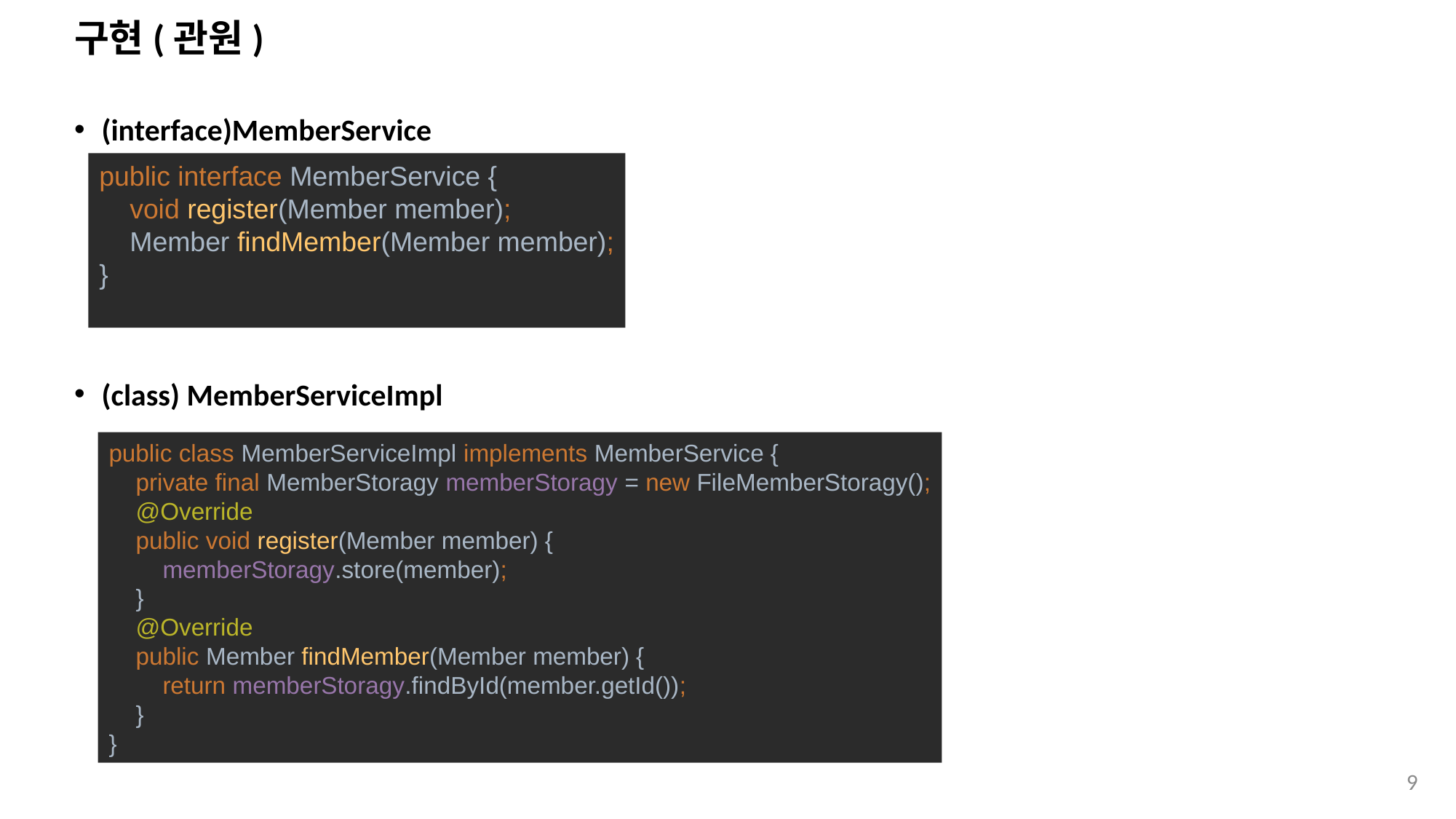

# 구현(관원)
(interface)MemberService

(class) MemberServiceImpl
public interface MemberService {
    void register(Member member);
    Member findMember(Member member);
}
public class MemberServiceImpl implements MemberService {
    private final MemberStoragy memberStoragy = new FileMemberStoragy();
    @Override
    public void register(Member member) {
        memberStoragy.store(member);
    }
    @Override
    public Member findMember(Member member) {
        return memberStoragy.findById(member.getId());
    }
}
9